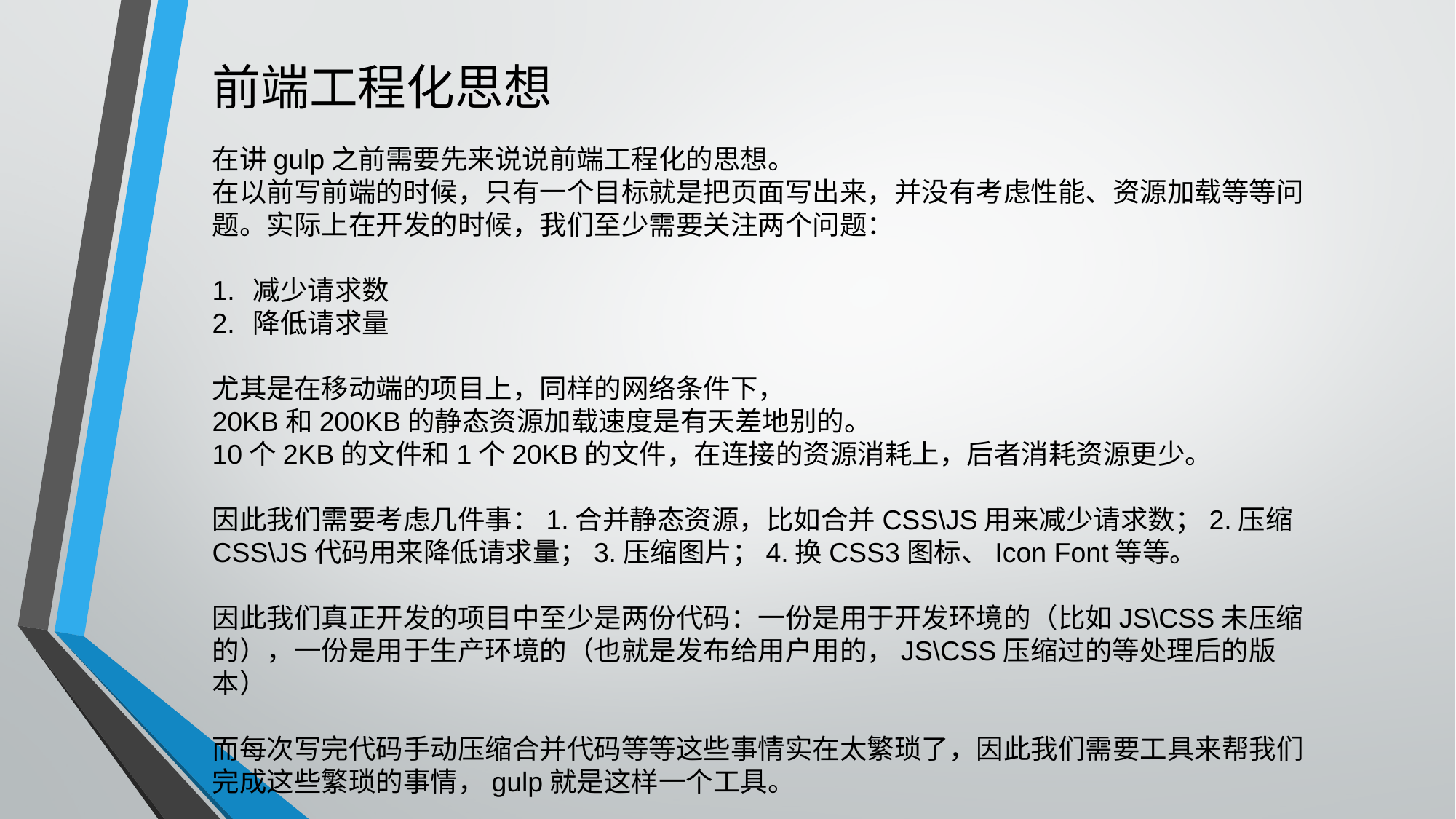

前端工程化思想
在讲gulp之前需要先来说说前端工程化的思想。
在以前写前端的时候，只有一个目标就是把页面写出来，并没有考虑性能、资源加载等等问题。实际上在开发的时候，我们至少需要关注两个问题：

减少请求数
降低请求量

尤其是在移动端的项目上，同样的网络条件下，
20KB和200KB的静态资源加载速度是有天差地别的。
10个2KB的文件和1个20KB的文件，在连接的资源消耗上，后者消耗资源更少。

因此我们需要考虑几件事：1.合并静态资源，比如合并CSS\JS用来减少请求数；2.压缩CSS\JS代码用来降低请求量；3.压缩图片；4.换CSS3图标、Icon Font等等。

因此我们真正开发的项目中至少是两份代码：一份是用于开发环境的（比如JS\CSS未压缩的），一份是用于生产环境的（也就是发布给用户用的，JS\CSS压缩过的等处理后的版本）

而每次写完代码手动压缩合并代码等等这些事情实在太繁琐了，因此我们需要工具来帮我们完成这些繁琐的事情，gulp就是这样一个工具。